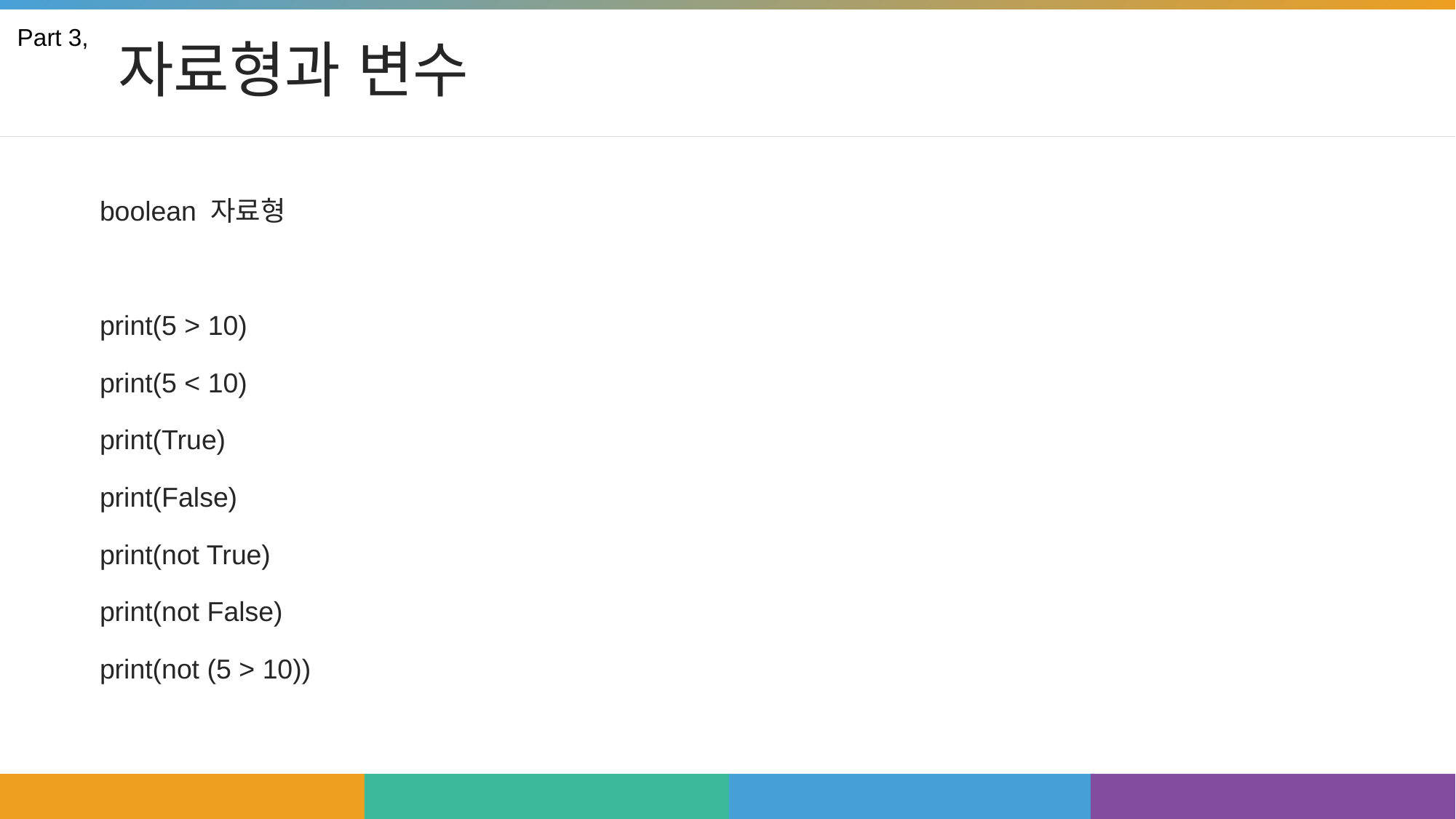

# 자료형과 변수
Part 3,
boolean 자료형

print(5 > 10)
print(5 < 10)
print(True)
print(False)
print(not True)
print(not False)
print(not (5 > 10))